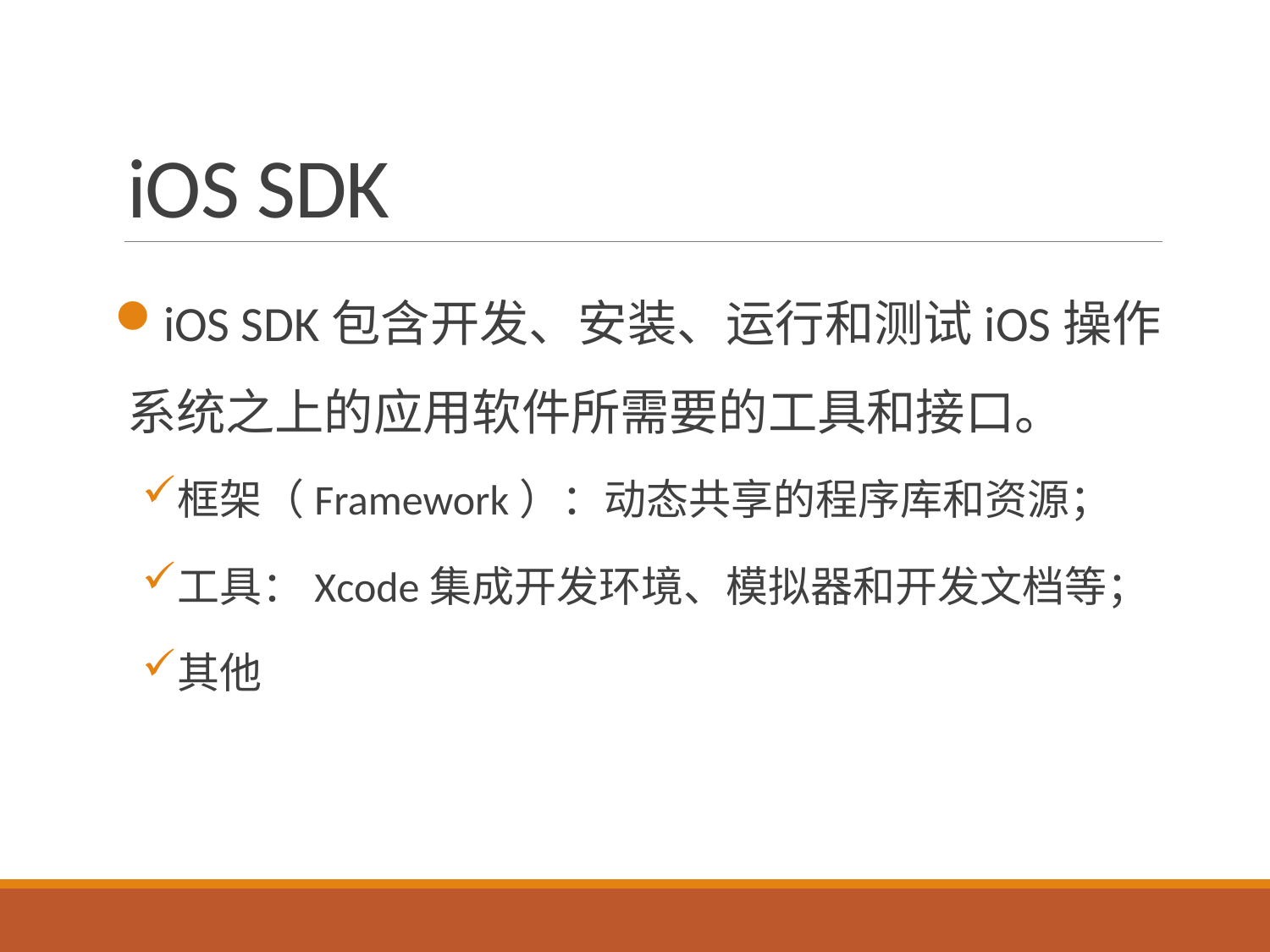

# iOS SDK
iOS SDK包含开发、安装、运行和测试iOS操作系统之上的应用软件所需要的工具和接口。
框架（Framework）：动态共享的程序库和资源；
工具：Xcode集成开发环境、模拟器和开发文档等；
其他